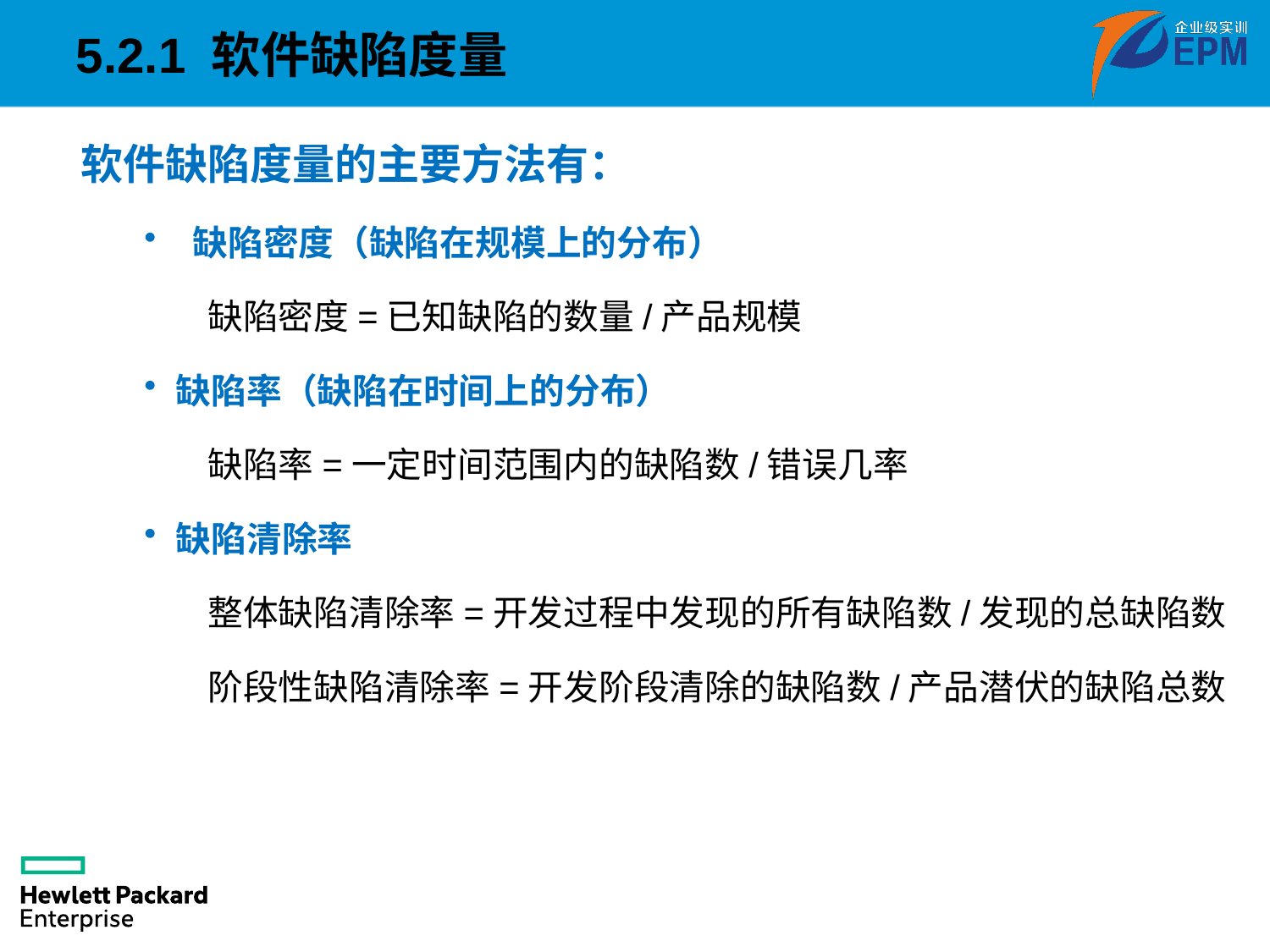

5.2.1 软件缺陷度量
软件缺陷度量的主要方法有：
 缺陷密度（缺陷在规模上的分布）
缺陷密度=已知缺陷的数量/产品规模
缺陷率（缺陷在时间上的分布）
缺陷率=一定时间范围内的缺陷数/错误几率
缺陷清除率
整体缺陷清除率=开发过程中发现的所有缺陷数/发现的总缺陷数
阶段性缺陷清除率=开发阶段清除的缺陷数/产品潜伏的缺陷总数